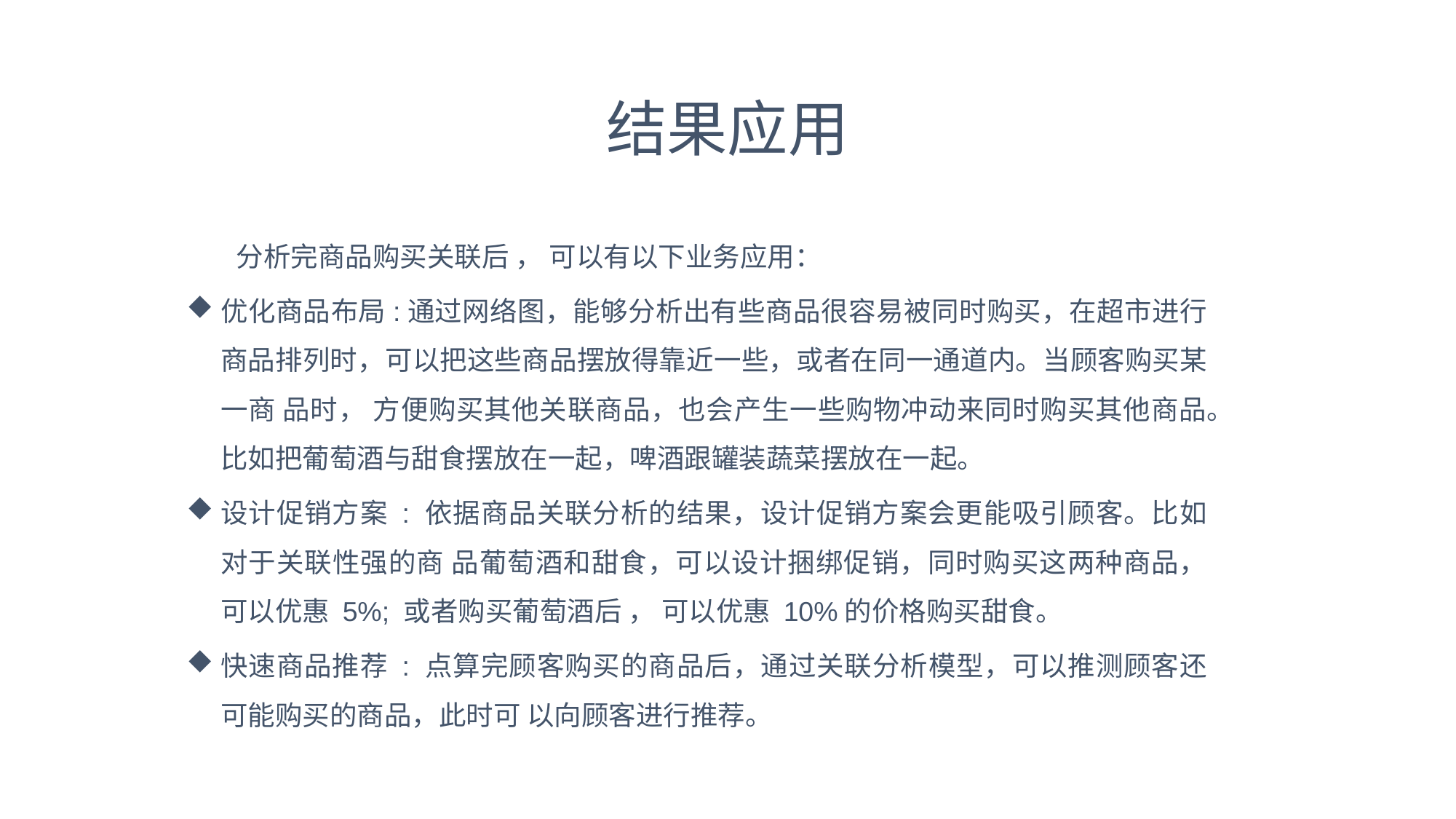

结果应用
       分析完商品购买关联后 ， 可以有以下业务应用：
优化商品布局:通过网络图，能够分析出有些商品很容易被同时购买，在超市进行商品排列时，可以把这些商品摆放得靠近一些，或者在同一通道内。当顾客购买某一商 品时， 方便购买其他关联商品，也会产生一些购物冲动来同时购买其他商品。比如把葡萄酒与甜食摆放在一起，啤酒跟罐装蔬菜摆放在一起。
设计促销方案 : 依据商品关联分析的结果，设计促销方案会更能吸引顾客。比如对于关联性强的商 品葡萄酒和甜食，可以设计捆绑促销，同时购买这两种商品，可以优惠 5%; 或者购买葡萄酒后 ， 可以优惠 10%的价格购买甜食。
快速商品推荐 : 点算完顾客购买的商品后，通过关联分析模型，可以推测顾客还可能购买的商品，此时可 以向顾客进行推荐。